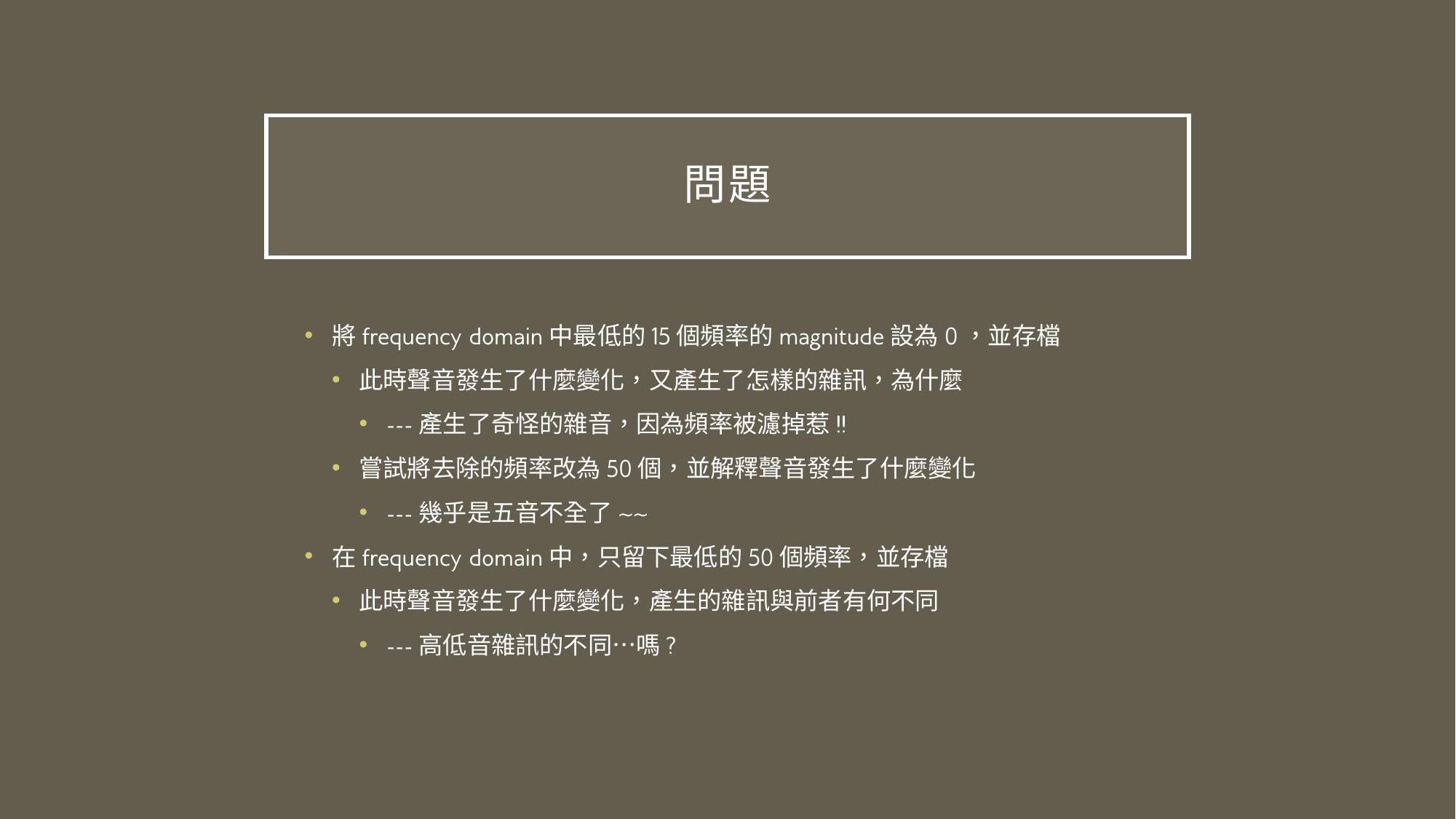

# 問題
將frequency domain中最低的15個頻率的magnitude設為0，並存檔
此時聲音發生了什麼變化，又產生了怎樣的雜訊，為什麼
---產生了奇怪的雜音，因為頻率被濾掉惹!!
嘗試將去除的頻率改為50個，並解釋聲音發生了什麼變化
---幾乎是五音不全了~~
在frequency domain中，只留下最低的50個頻率，並存檔
此時聲音發生了什麼變化，產生的雜訊與前者有何不同
---高低音雜訊的不同…嗎?